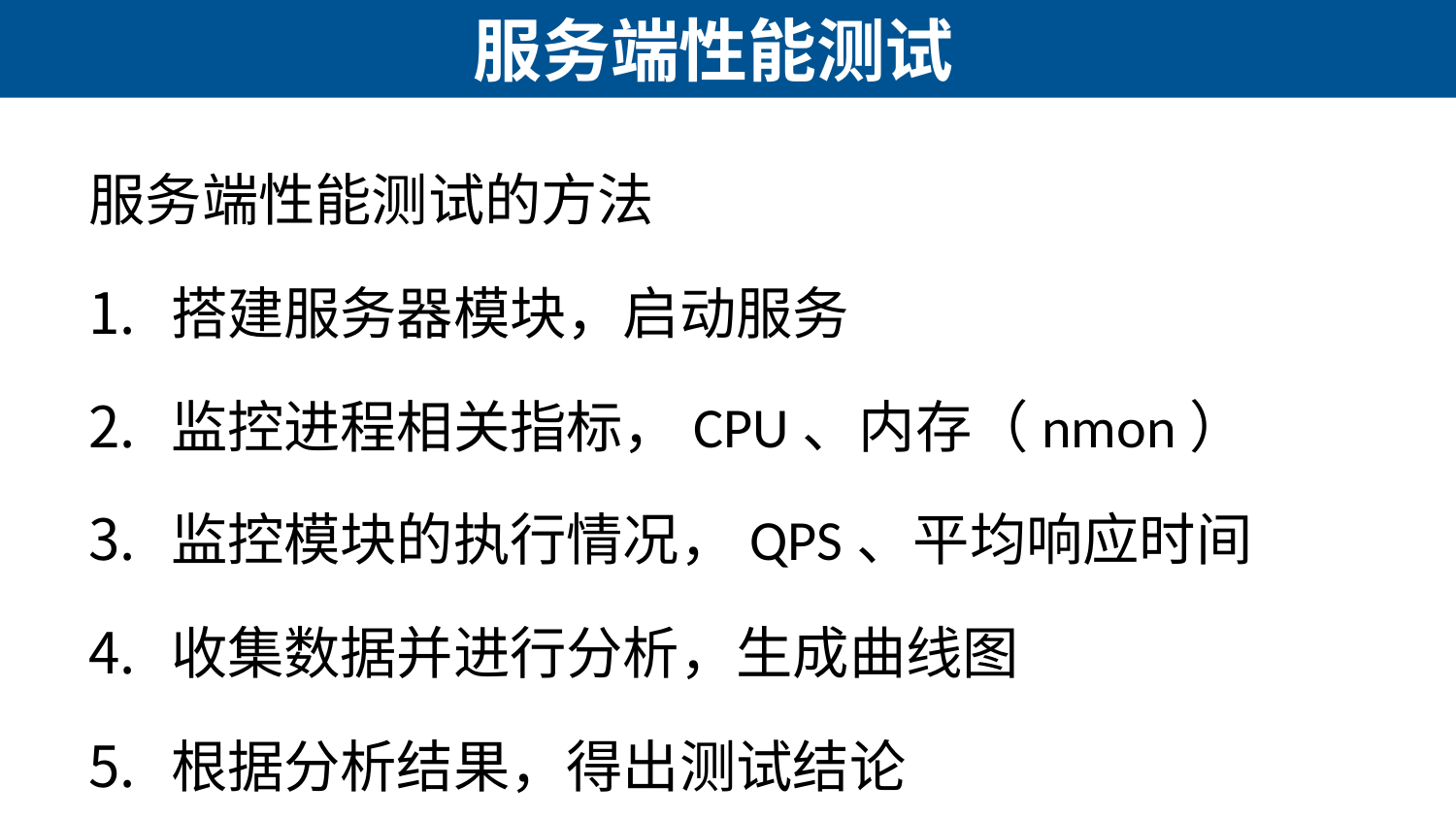

# 服务端性能测试
服务端性能测试的方法
搭建服务器模块，启动服务
监控进程相关指标，CPU、内存（nmon）
监控模块的执行情况，QPS、平均响应时间
收集数据并进行分析，生成曲线图
根据分析结果，得出测试结论